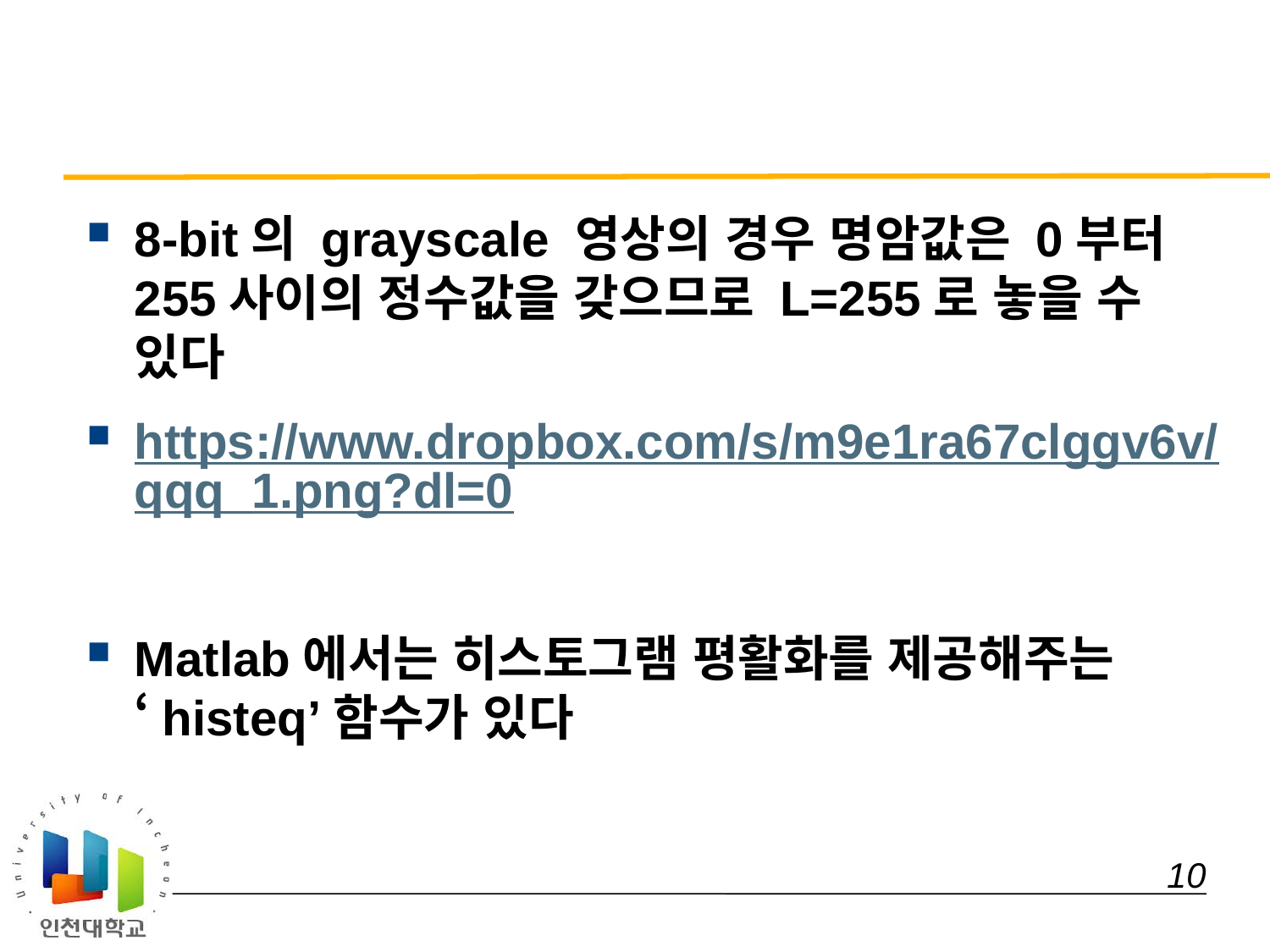

#
8-bit의 grayscale 영상의 경우 명암값은 0부터 255사이의 정수값을 갖으므로 L=255로 놓을 수 있다
https://www.dropbox.com/s/m9e1ra67clggv6v/qqq_1.png?dl=0

Matlab에서는 히스토그램 평활화를 제공해주는 ‘histeq’함수가 있다

 10